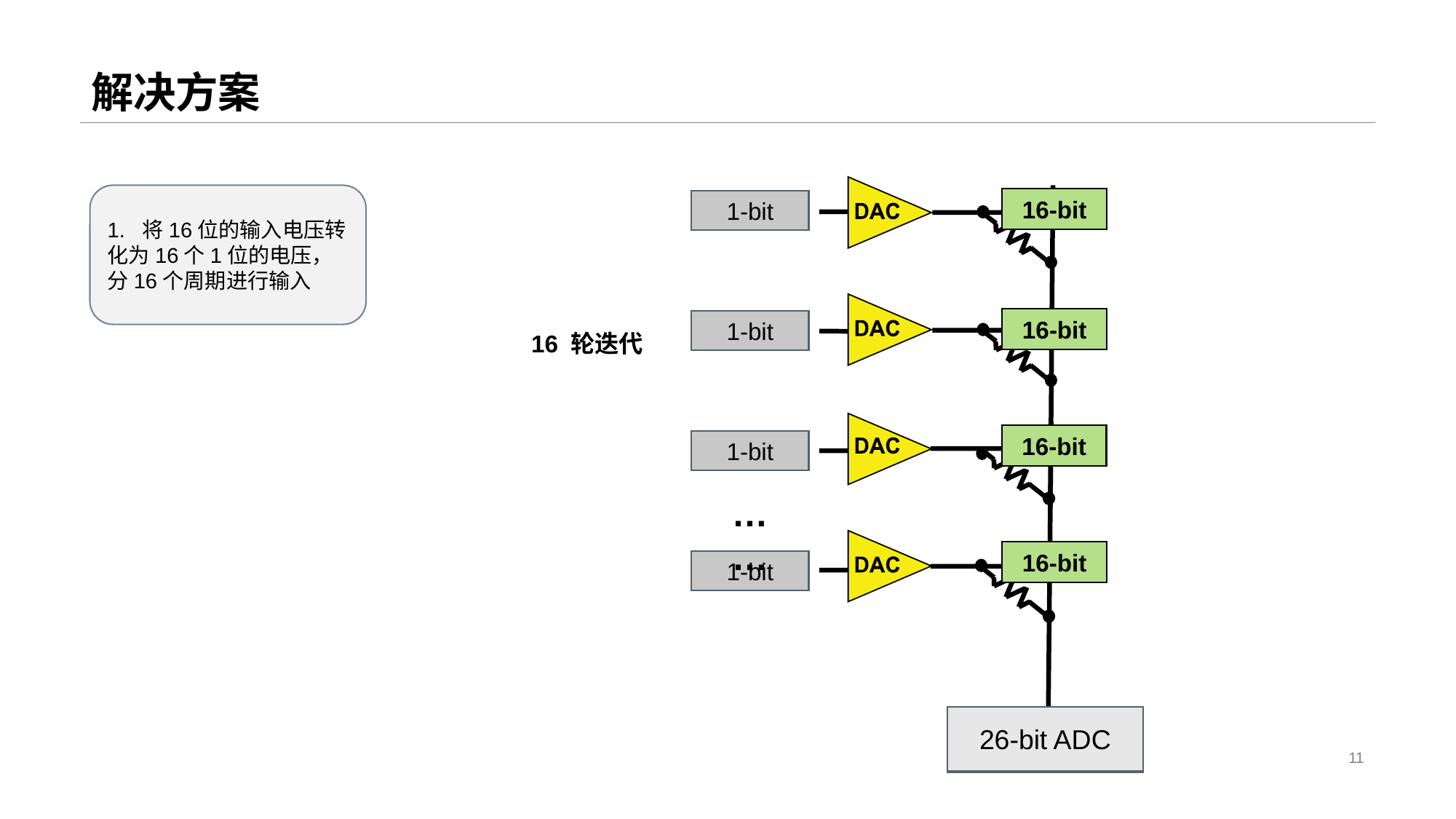

# 解决方案

1.  将16位的输入电压转化为16个1位的电压，分16个周期进行输入

16-bit
1-bit
16-bit

16-bit
1-bit
16-bit

16 轮迭代

16-bit
1-bit
16-bit

……

16-bit
1-bit
16-bit

26-bit ADC
42-bit ADC
11